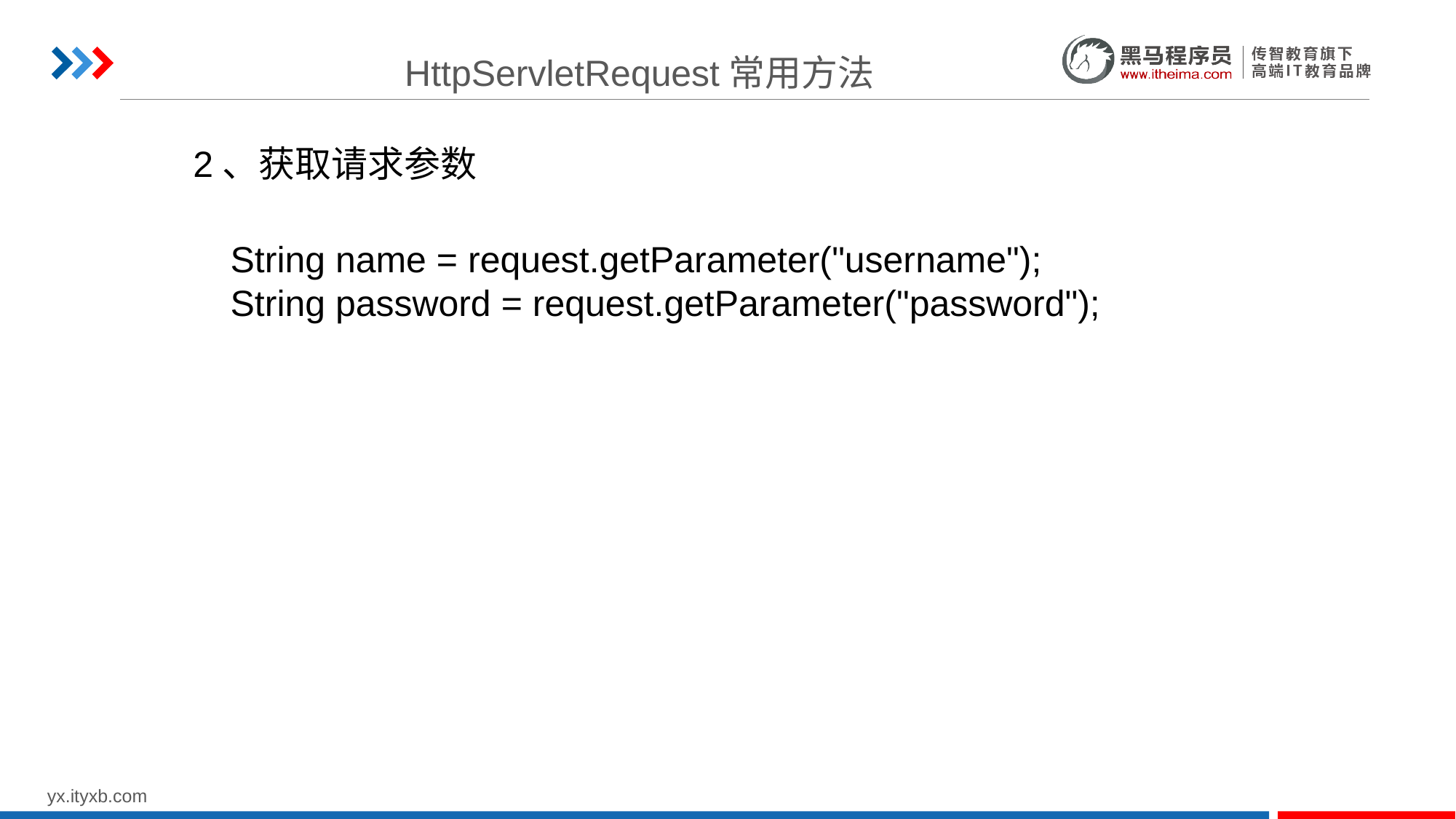

HttpServletRequest常用方法
2、获取请求参数
String name = request.getParameter("username");
String password = request.getParameter("password");